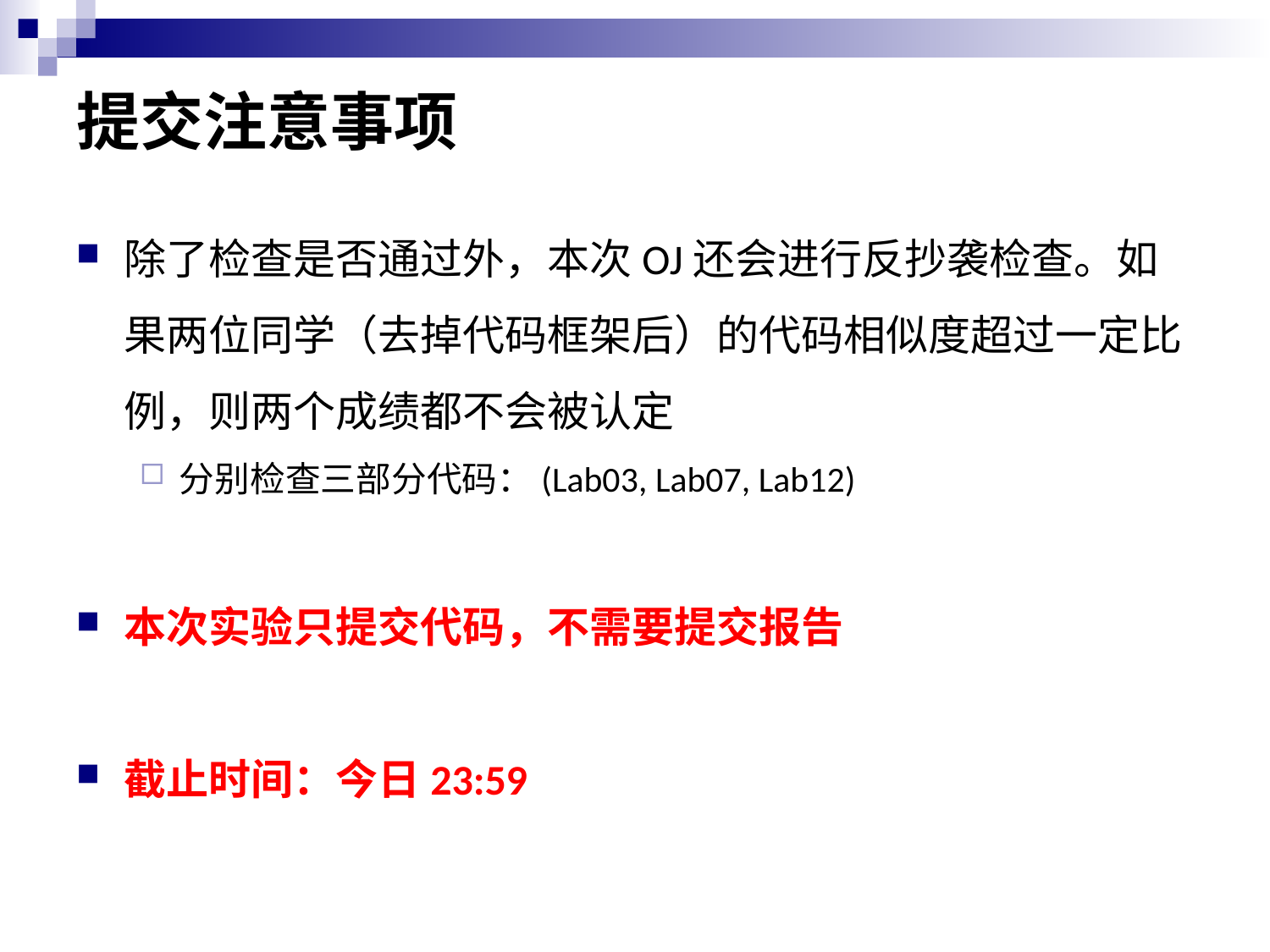

# 提交注意事项
除了检查是否通过外，本次OJ还会进行反抄袭检查。如果两位同学（去掉代码框架后）的代码相似度超过一定比例，则两个成绩都不会被认定
分别检查三部分代码：(Lab03, Lab07, Lab12)

本次实验只提交代码，不需要提交报告

截止时间：今日23:59

5